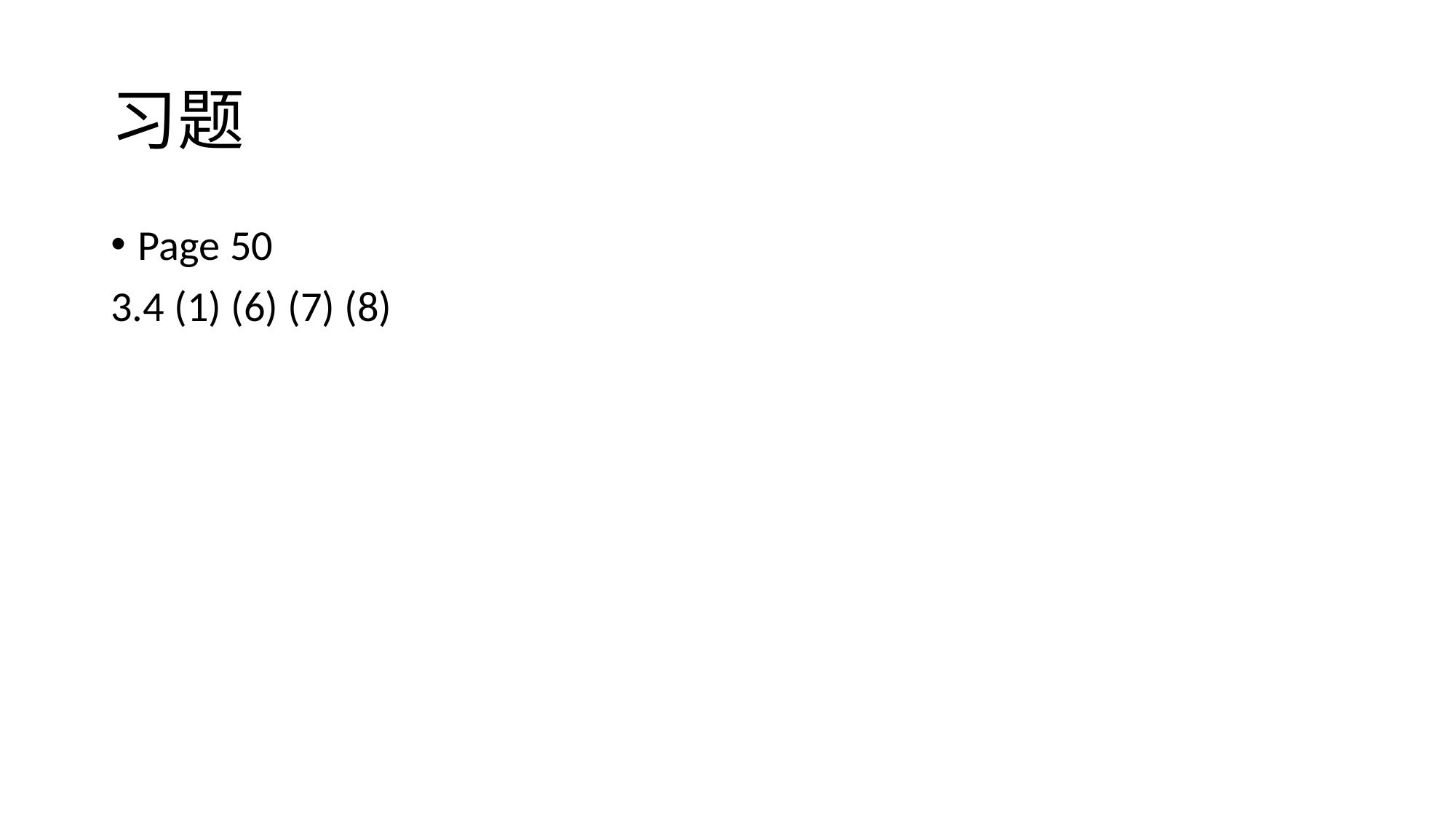

# 习题
Page 50
3.4 (1) (6) (7) (8)